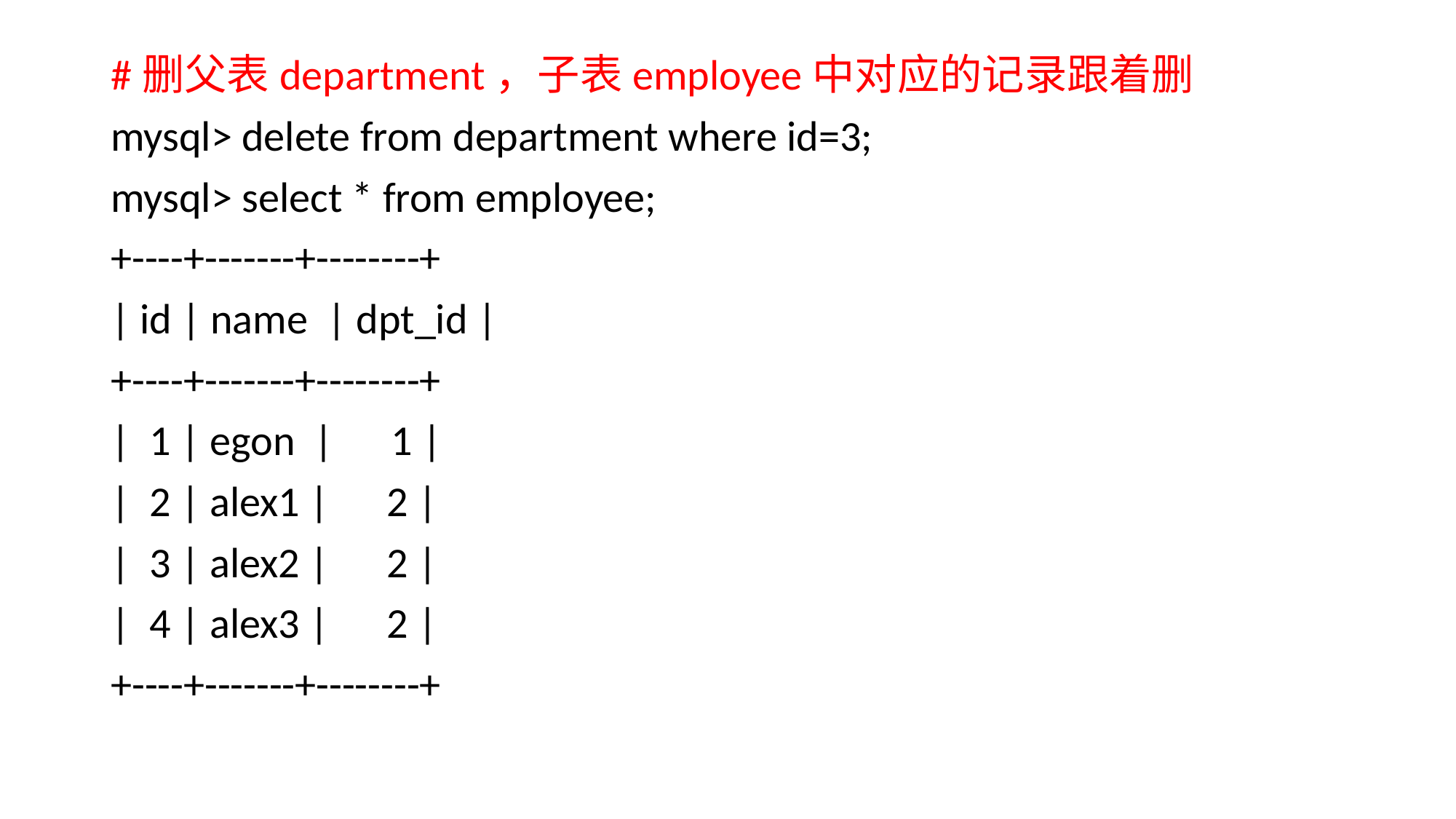

#删父表department，子表employee中对应的记录跟着删
mysql> delete from department where id=3;
mysql> select * from employee;
+----+-------+--------+
| id | name  | dpt_id |
+----+-------+--------+
|  1 | egon  |      1 |
|  2 | alex1 |      2 |
|  3 | alex2 |      2 |
|  4 | alex3 |      2 |
+----+-------+--------+